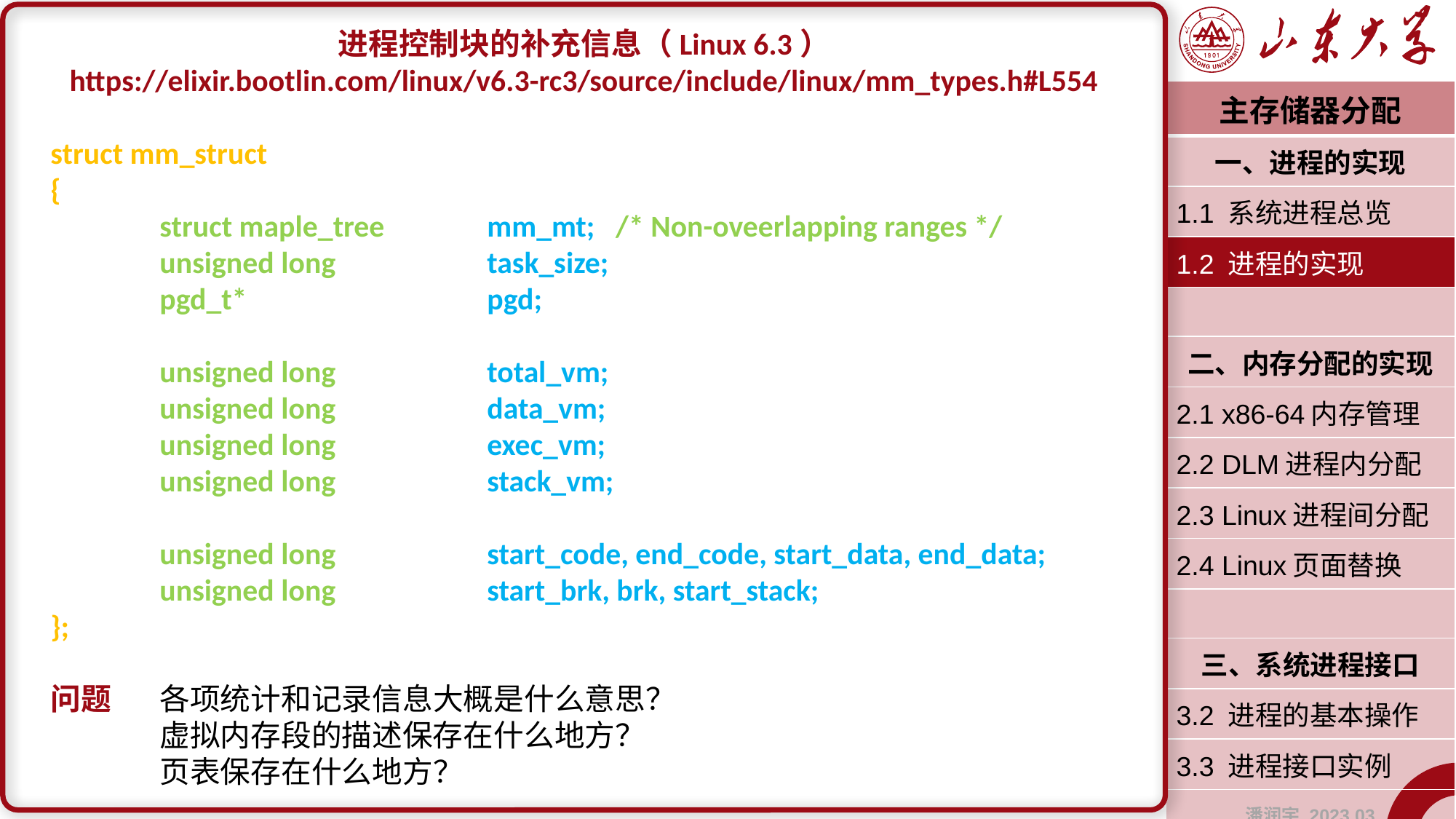

进程控制块的补充信息（Linux 6.3）
https://elixir.bootlin.com/linux/v6.3-rc3/source/include/linux/mm_types.h#L554

struct mm_struct
{
	struct maple_tree 	mm_mt;   /* Non-oveerlapping ranges */
	unsigned long 		task_size;
	pgd_t*			pgd;

	unsigned long		total_vm;
	unsigned long		data_vm;
	unsigned long		exec_vm;
	unsigned long		stack_vm;

	unsigned long		start_code, end_code, start_data, end_data;
	unsigned long		start_brk, brk, start_stack;
};

问题	各项统计和记录信息大概是什么意思？
	虚拟内存段的描述保存在什么地方？
	页表保存在什么地方？
| 主存储器分配 |
| --- |
| 一、进程的实现 |
| 1.1 系统进程总览 |
| 1.2 进程的实现 |
|  |
| 二、内存分配的实现 |
| 2.1 x86-64内存管理 |
| 2.2 DLM进程内分配 |
| 2.3 Linux进程间分配 |
| 2.4 Linux页面替换 |
|  |
| 三、系统进程接口 |
| 3.2 进程的基本操作 |
| 3.3 进程接口实例 |
| 潘润宇 2023.03 |